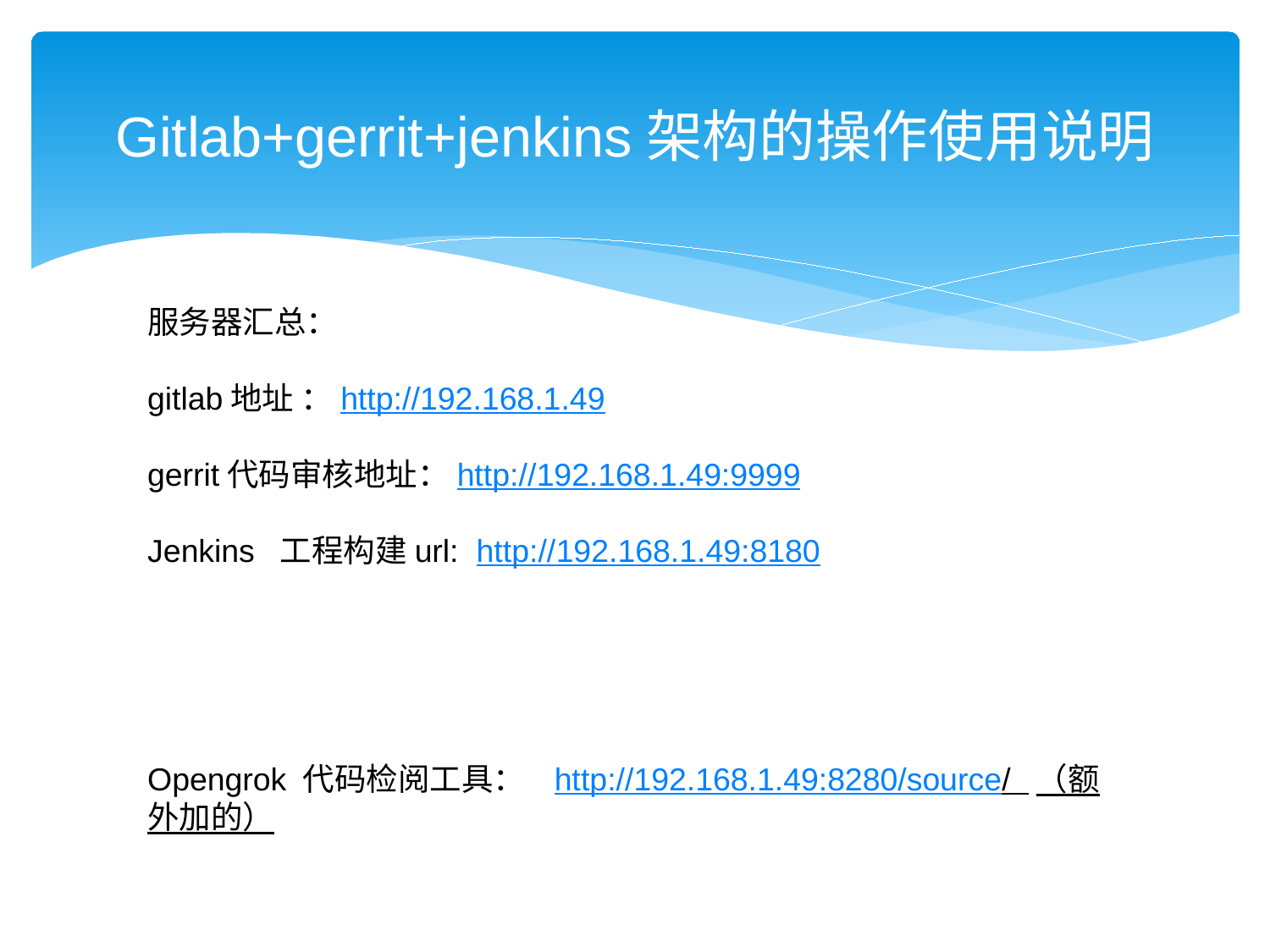

# Gitlab+gerrit+jenkins架构的操作使用说明
服务器汇总：

gitlab地址 ：http://192.168.1.49

gerrit代码审核地址：http://192.168.1.49:9999

Jenkins  工程构建url:  http://192.168.1.49:8180

Opengrok 代码检阅工具：   http://192.168.1.49:8280/source/  （额外加的）